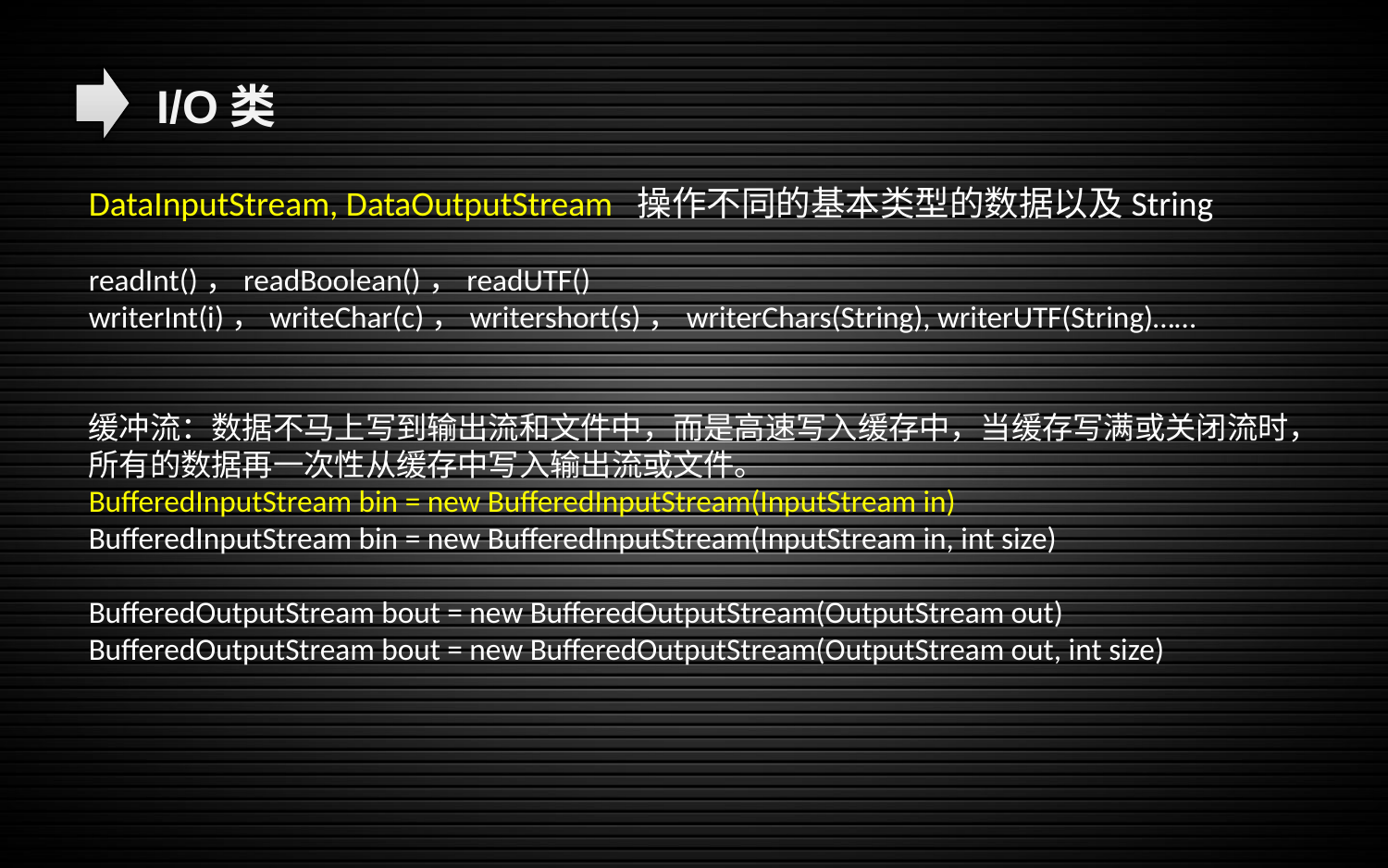

I/O类
DataInputStream, DataOutputStream  操作不同的基本类型的数据以及String

readInt()，readBoolean()，readUTF()
writerInt(i)，writeChar(c)，writershort(s)，writerChars(String), writerUTF(String)……

缓冲流：数据不马上写到输出流和文件中，而是高速写入缓存中，当缓存写满或关闭流时，所有的数据再一次性从缓存中写入输出流或文件。
BufferedInputStream bin = new BufferedInputStream(InputStream in)
BufferedInputStream bin = new BufferedInputStream(InputStream in, int size)

BufferedOutputStream bout = new BufferedOutputStream(OutputStream out)
BufferedOutputStream bout = new BufferedOutputStream(OutputStream out, int size)